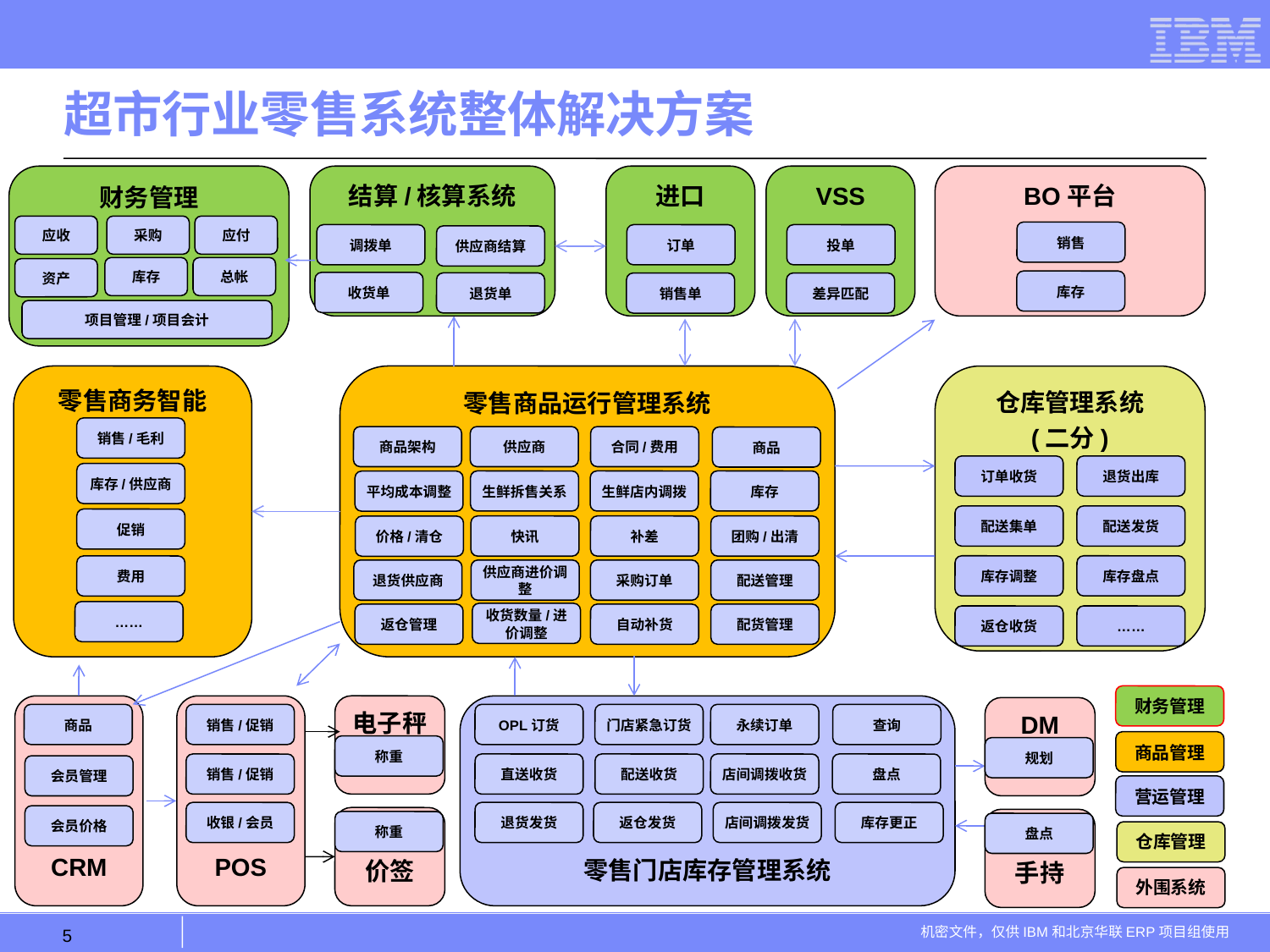

# 超市行业零售系统整体解决方案
财务管理
结算/核算系统
进口
VSS
BO平台
采购
应收
应付
销售
调拨单
订单
投单
供应商结算
库存
总帐
资产
库存
收货单
退货单
销售单
差异匹配
项目管理/项目会计
零售商品运行管理系统
零售商务智能
仓库管理系统
(二分)
销售/毛利
商品架构
供应商
合同/费用
商品
订单收货
退货出库
库存/供应商
生鲜拆售关系
生鲜店内调拨
库存
平均成本调整
配送集单
配送发货
促销
快讯
补差
团购/出清
价格/清仓
库存调整
库存盘点
费用
退货供应商
供应商进价调整
采购订单
配送管理
……
收货数量/进价调整
返仓管理
自动补货
配货管理
返仓收货
……
财务管理

CRM
电子秤

零售门店库存管理系统

POS
DM
商品
销售/促销
OPL订货
门店紧急订货
永续订单
查询
商品管理
称重
规划
销售/促销
直送收货
配送收货
店间调拨收货
盘点
会员管理
营运管理
收银/会员
退货发货
返仓发货
店间调拨发货
库存更正
会员价格
电子秤
价签
电子秤
手持
称重
盘点
仓库管理
外围系统
5